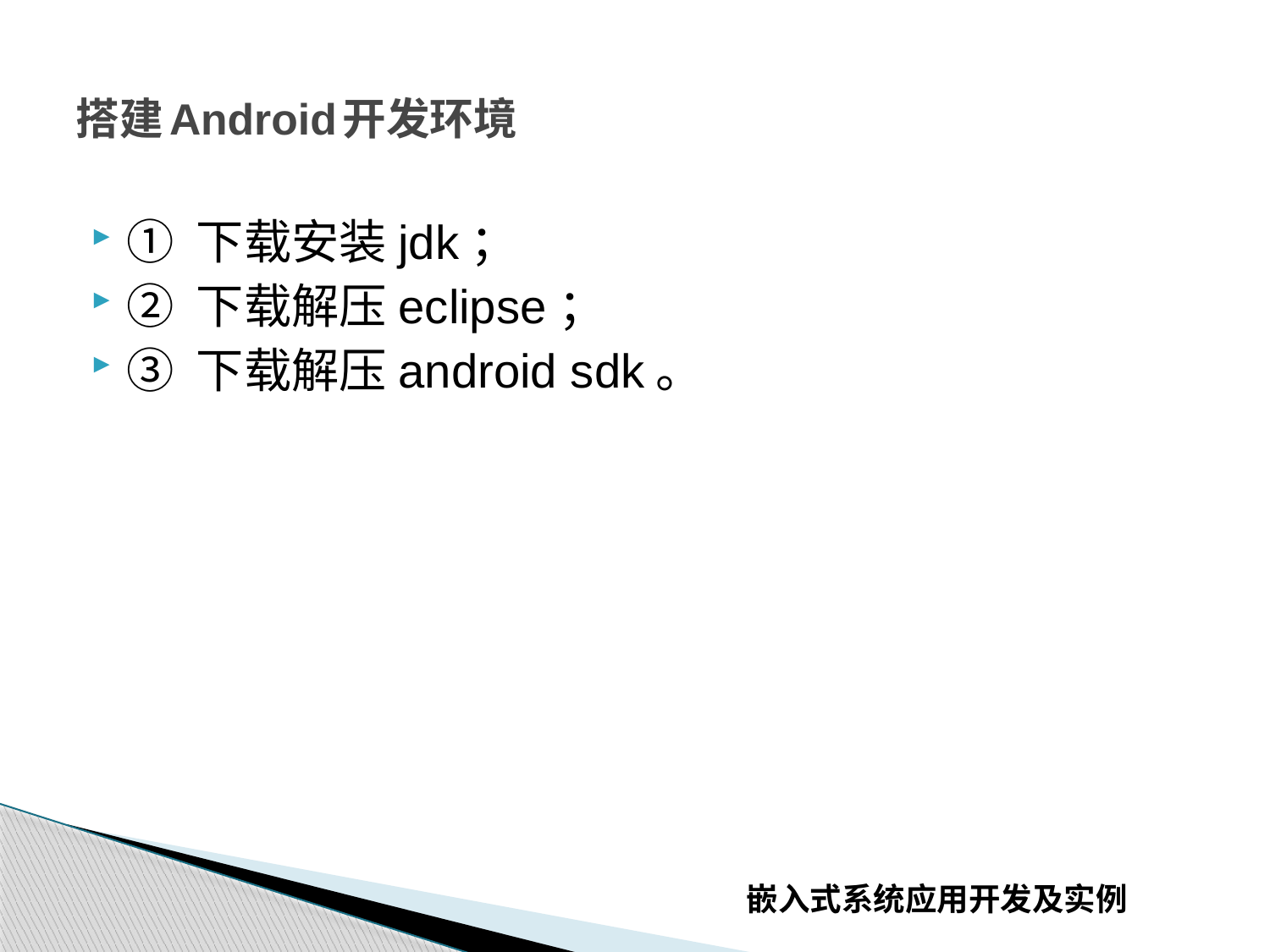

# 搭建Android开发环境
① 下载安装jdk；
② 下载解压eclipse；
③ 下载解压android sdk。

嵌入式系统应用开发及实例